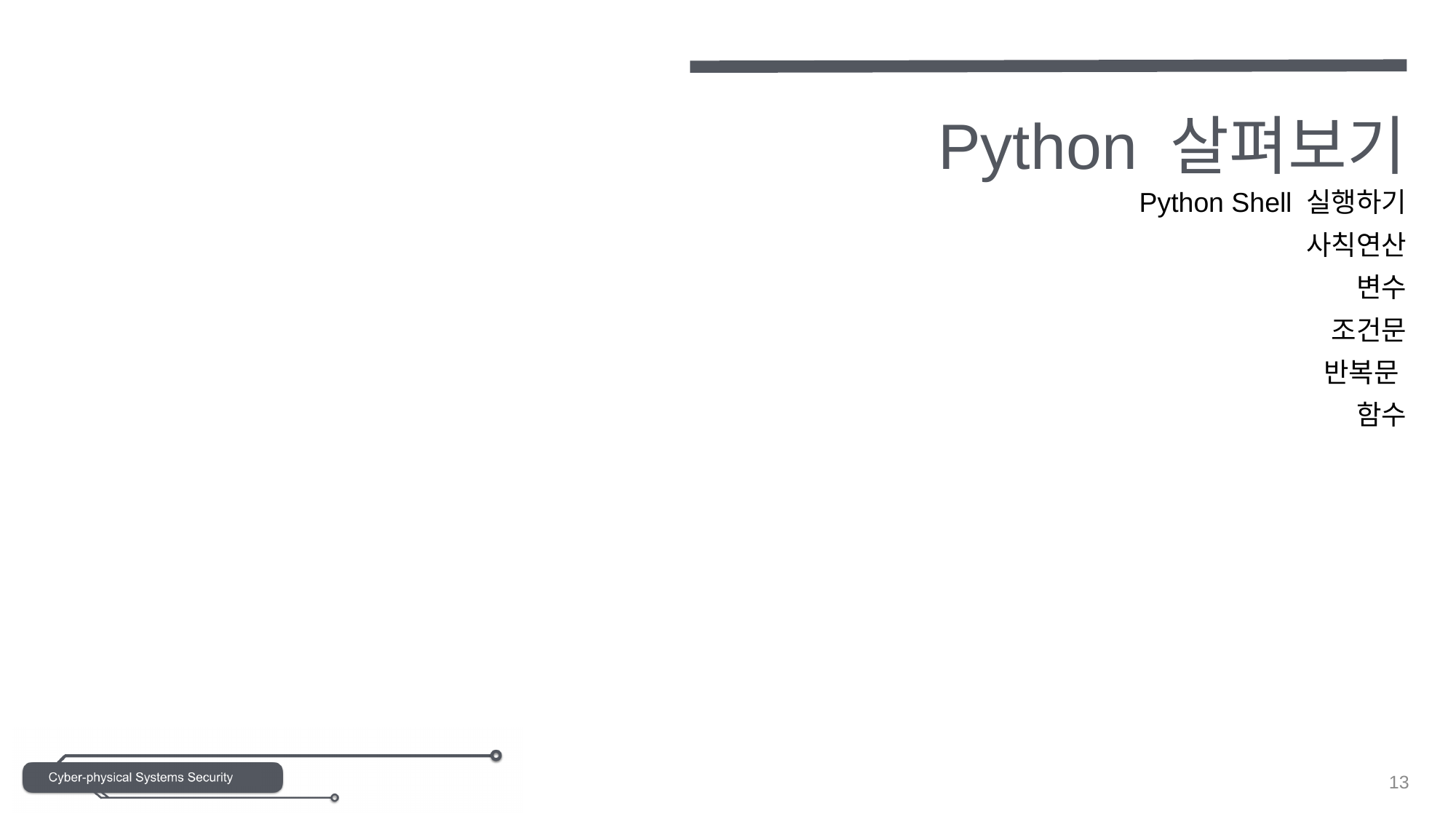

# Python 살펴보기
Python Shell 실행하기
사칙연산
변수
조건문
반복문
함수

13